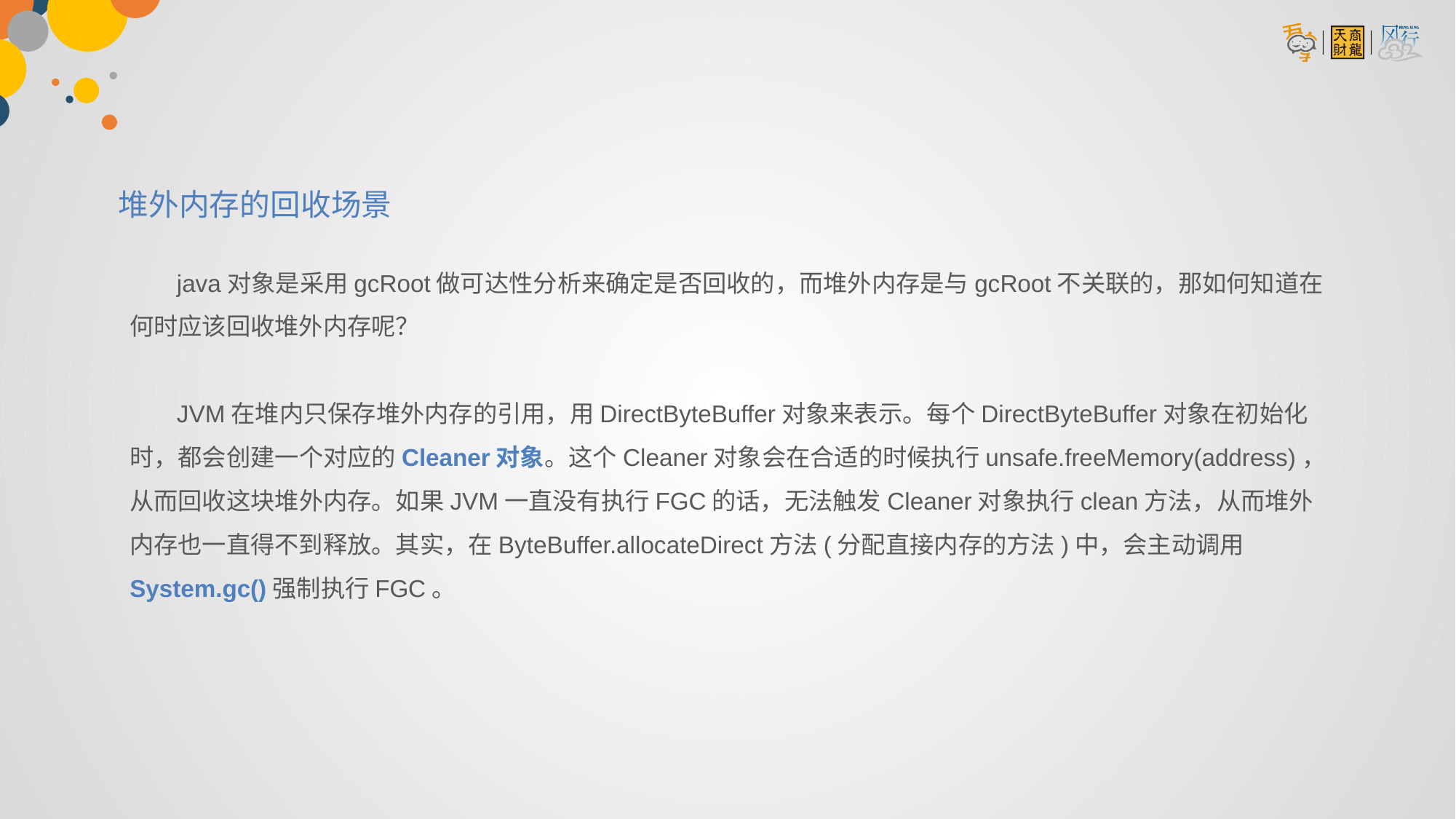

堆外内存的回收场景
       java对象是采用gcRoot做可达性分析来确定是否回收的，而堆外内存是与gcRoot不关联的，那如何知道在何时应该回收堆外内存呢？

       JVM在堆内只保存堆外内存的引用，用DirectByteBuffer对象来表示。每个DirectByteBuffer对象在初始化时，都会创建一个对应的Cleaner对象。这个Cleaner对象会在合适的时候执行unsafe.freeMemory(address)，从而回收这块堆外内存。如果JVM一直没有执行FGC的话，无法触发Cleaner对象执行clean方法，从而堆外内存也一直得不到释放。其实，在ByteBuffer.allocateDirect方法(分配直接内存的方法)中，会主动调用System.gc()强制执行FGC。